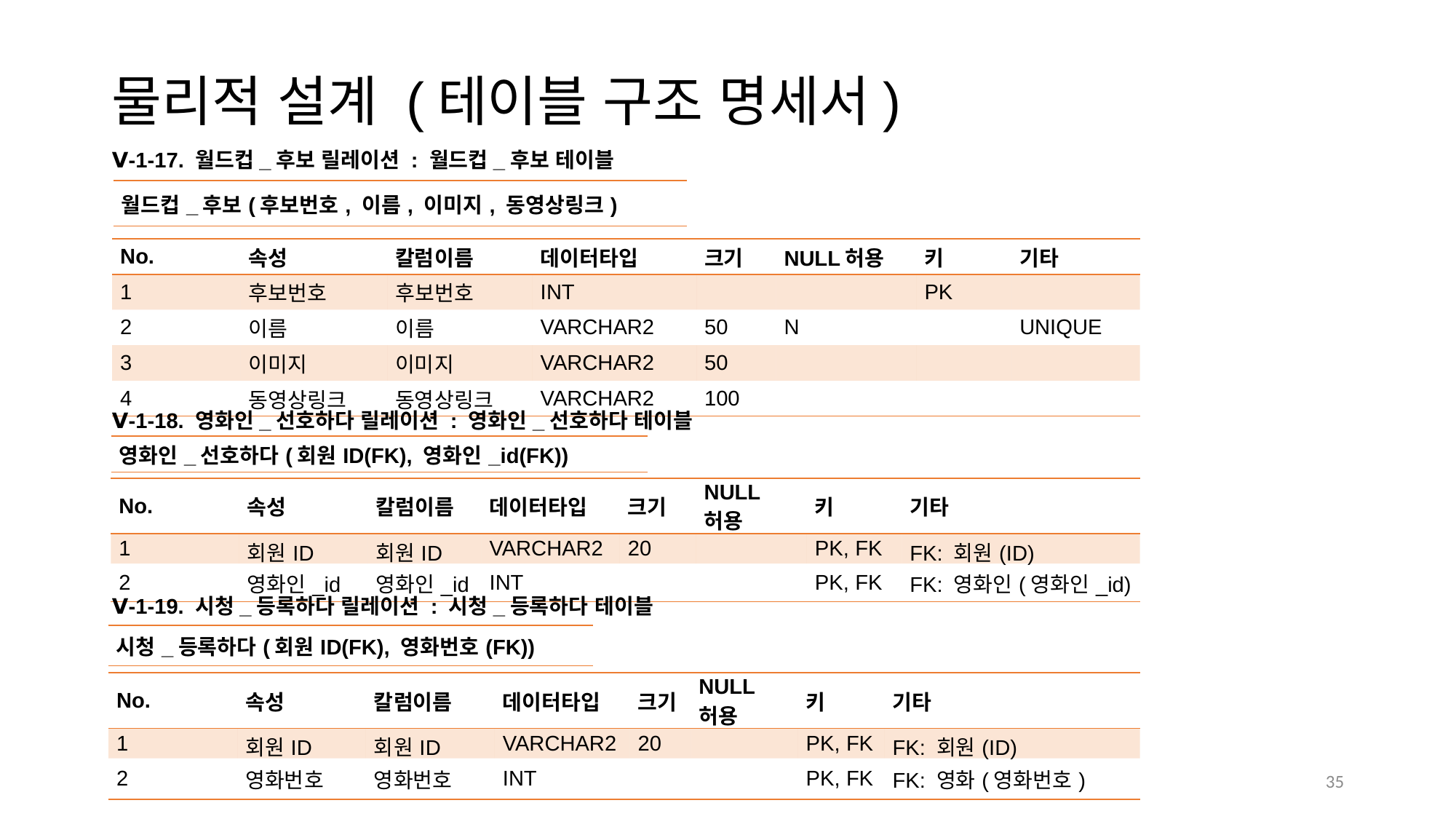

물리적 설계 (테이블 구조 명세서)
Ⅴ-1-17. 월드컵_후보 릴레이션 : 월드컵_후보 테이블
| 월드컵\_후보(후보번호, 이름, 이미지, 동영상링크) |
| --- |
| No. | 속성 | 칼럼이름 | 데이터타입 | 크기 | NULL허용 | 키 | 기타 |
| --- | --- | --- | --- | --- | --- | --- | --- |
| 1 | 후보번호 | 후보번호 | INT |  |  | PK |  |
| 2 | 이름 | 이름 | VARCHAR2 | 50 | N |  | UNIQUE |
| 3 | 이미지 | 이미지 | VARCHAR2 | 50 |  |  |  |
| 4 | 동영상링크 | 동영상링크 | VARCHAR2 | 100 |  |  |  |
Ⅴ-1-18. 영화인_선호하다 릴레이션 : 영화인_선호하다 테이블
| 영화인\_선호하다(회원ID(FK), 영화인\_id(FK)) |
| --- |
| No. | 속성 | 칼럼이름 | 데이터타입 | 크기 | NULL허용 | 키 | 기타 |
| --- | --- | --- | --- | --- | --- | --- | --- |
| 1 | 회원ID | 회원ID | VARCHAR2 | 20 |  | PK, FK | FK: 회원(ID) |
| 2 | 영화인\_id | 영화인\_id | INT |  |  | PK, FK | FK: 영화인(영화인\_id) |
Ⅴ-1-19. 시청_등록하다 릴레이션 : 시청_등록하다 테이블
| 시청\_등록하다(회원ID(FK), 영화번호(FK)) |
| --- |
| No. | 속성 | 칼럼이름 | 데이터타입 | 크기 | NULL허용 | 키 | 기타 |
| --- | --- | --- | --- | --- | --- | --- | --- |
| 1 | 회원ID | 회원ID | VARCHAR2 | 20 |  | PK, FK | FK: 회원(ID) |
| 2 | 영화번호 | 영화번호 | INT |  |  | PK, FK | FK: 영화(영화번호) |
35